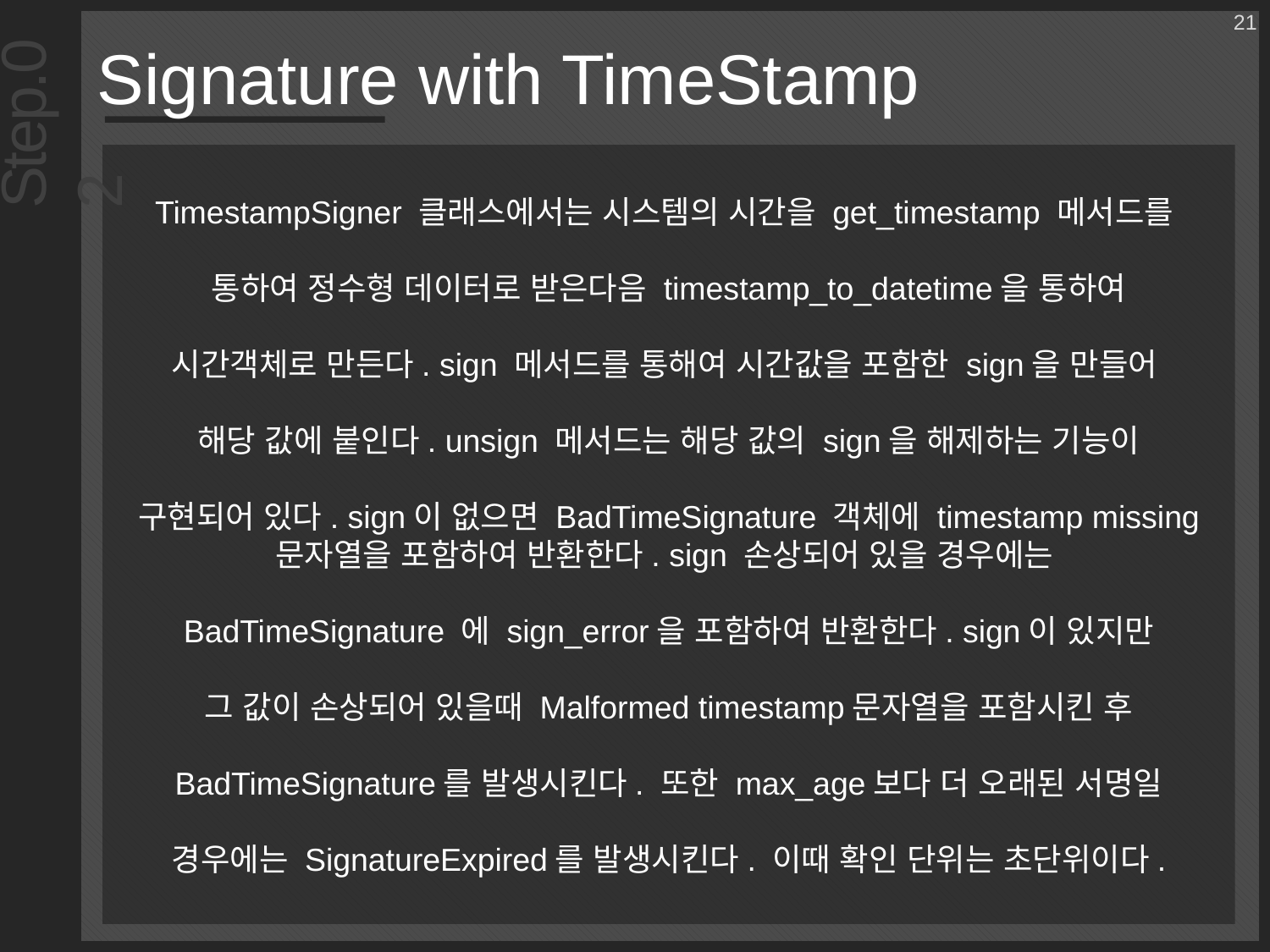

21

Signature with TimeStamp
Step.02

TimestampSigner 클래스에서는 시스템의 시간을 get_timestamp 메서드를

통하여 정수형 데이터로 받은다음 timestamp_to_datetime을 통하여

시간객체로 만든다. sign 메서드를 통해여 시간값을 포함한 sign을 만들어

해당 값에 붙인다. unsign 메서드는 해당 값의 sign을 해제하는 기능이

구현되어 있다. sign이 없으면 BadTimeSignature 객체에 timestamp missing 문자열을 포함하여 반환한다. sign 손상되어 있을 경우에는

BadTimeSignature 에 sign_error을 포함하여 반환한다. sign이 있지만

그 값이 손상되어 있을때 Malformed timestamp문자열을 포함시킨 후

BadTimeSignature를 발생시킨다. 또한 max_age보다 더 오래된 서명일

경우에는 SignatureExpired를 발생시킨다. 이때 확인 단위는 초단위이다.